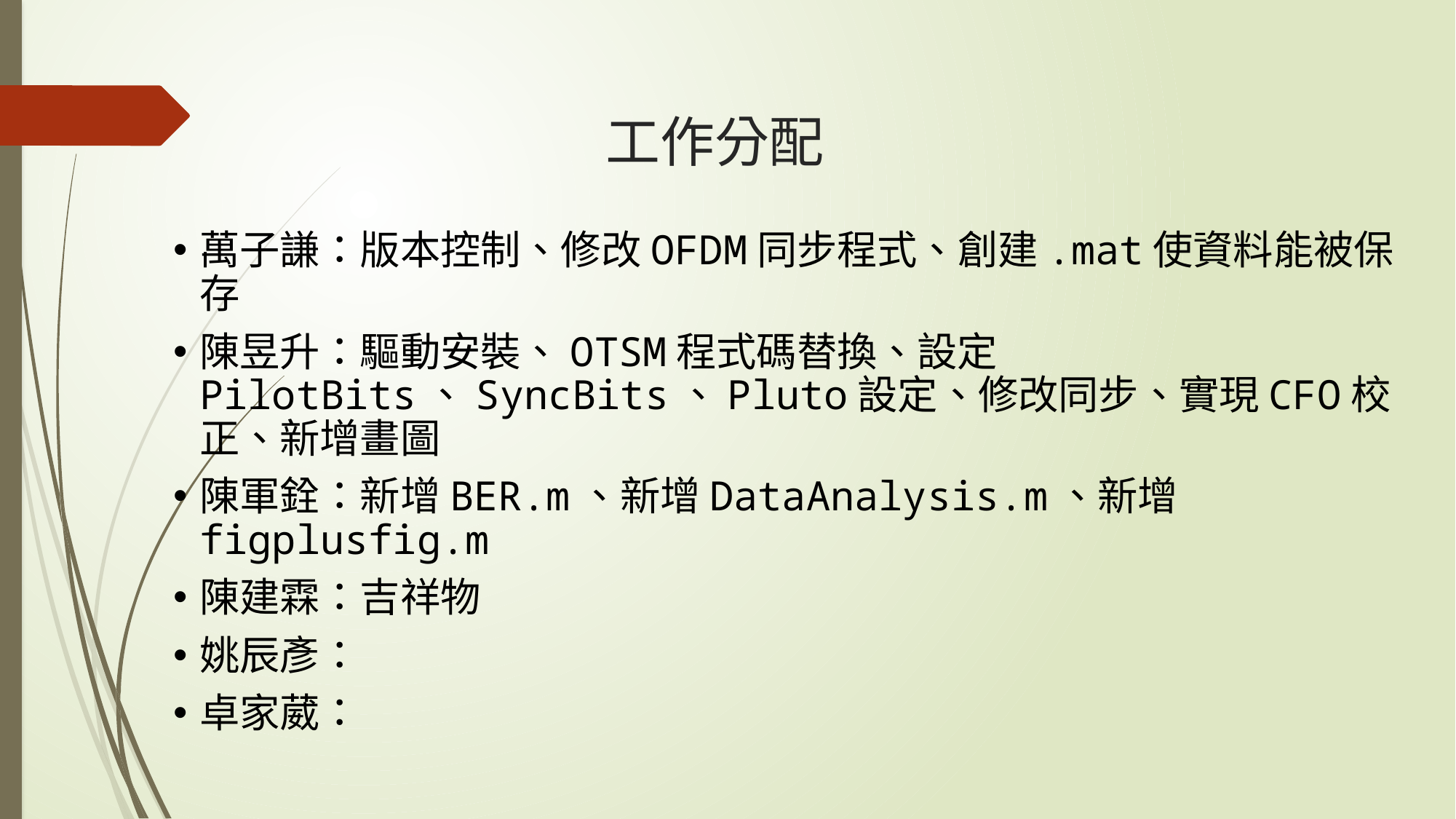

# 工作分配
萬子謙：版本控制、修改OFDM同步程式、創建.mat使資料能被保存
陳昱升：驅動安裝、OTSM程式碼替換、設定PilotBits、SyncBits、Pluto設定、修改同步、實現CFO校正、新增畫圖
陳軍銓：新增BER.m、新增DataAnalysis.m、新增figplusfig.m
陳建霖：吉祥物
姚辰彥：
卓家葳：